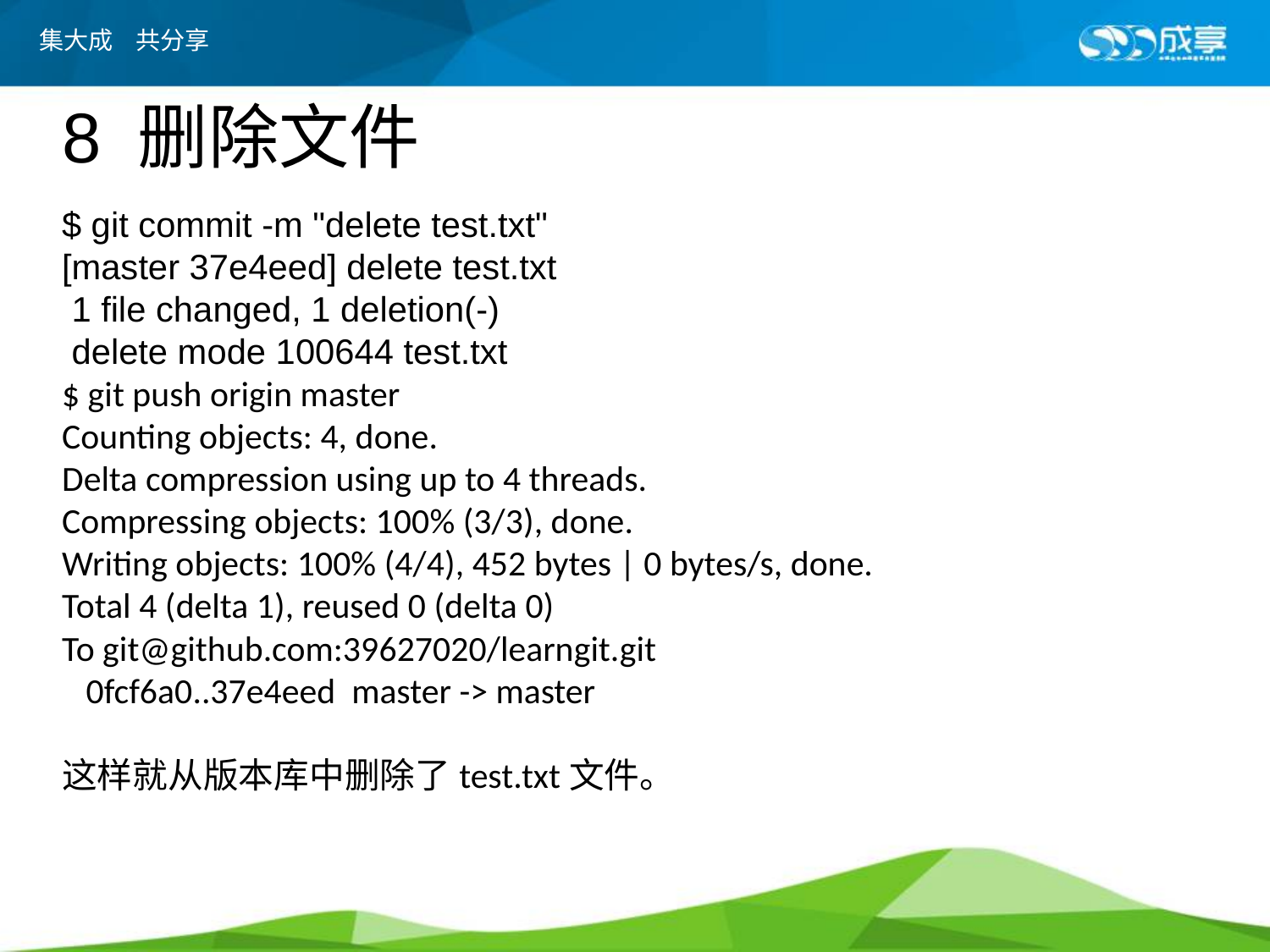

8 删除文件

$ git commit -m "delete test.txt"
[master 37e4eed] delete test.txt
 1 file changed, 1 deletion(-)
 delete mode 100644 test.txt
$ git push origin master
Counting objects: 4, done.
Delta compression using up to 4 threads.
Compressing objects: 100% (3/3), done.
Writing objects: 100% (4/4), 452 bytes | 0 bytes/s, done.
Total 4 (delta 1), reused 0 (delta 0)
To git@github.com:39627020/learngit.git
   0fcf6a0..37e4eed  master -> master

这样就从版本库中删除了test.txt文件。